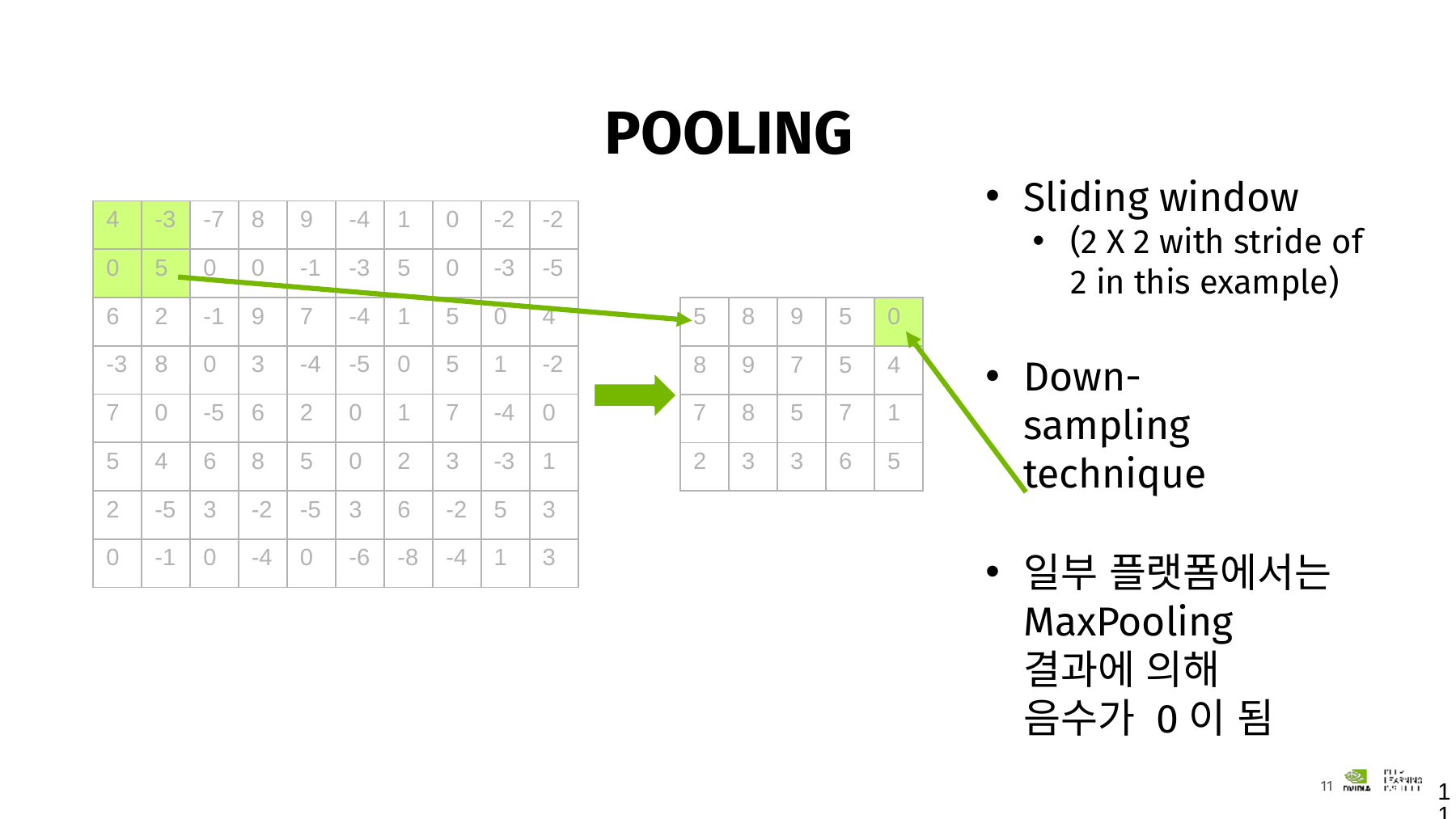

# POOLING

Sliding window
(2 X 2 with stride of  2 in this example)

Down-sampling  technique

일부 플랫폼에서는 MaxPooling결과에 의해 음수가 0이 됨
| 4 | -3 | -7 | 8 | 9 | -4 | 1 | 0 | -2 | -2 |
| --- | --- | --- | --- | --- | --- | --- | --- | --- | --- |
| 0 | 5 | 0 | 0 | -1 | -3 | 5 | 0 | -3 | -5 |
| 6 | 2 | -1 | 9 | 7 | -4 | 1 | 5 | 0 | 4 |
| -3 | 8 | 0 | 3 | -4 | -5 | 0 | 5 | 1 | -2 |
| 7 | 0 | -5 | 6 | 2 | 0 | 1 | 7 | -4 | 0 |
| 5 | 4 | 6 | 8 | 5 | 0 | 2 | 3 | -3 | 1 |
| 2 | -5 | 3 | -2 | -5 | 3 | 6 | -2 | 5 | 3 |
| 0 | -1 | 0 | -4 | 0 | -6 | -8 | -4 | 1 | 3 |

| 5 | 8 | 9 | 5 | 0 |
| --- | --- | --- | --- | --- |
| 8 | 9 | 7 | 5 | 4 |
| 7 | 8 | 5 | 7 | 1 |
| 2 | 3 | 3 | 6 | 5 |

11